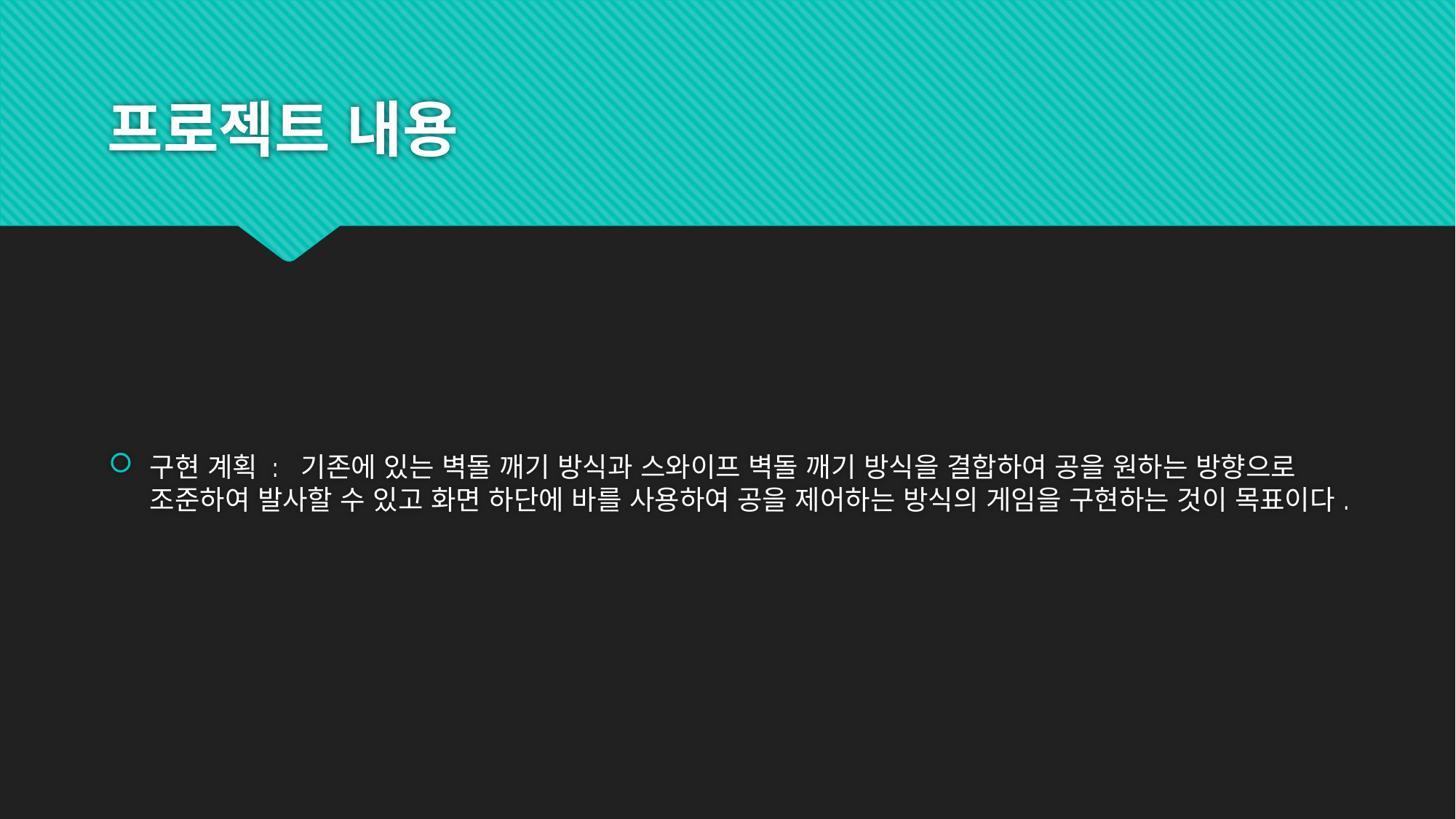

# 프로젝트 내용
구현 계획 :  기존에 있는 벽돌 깨기 방식과 스와이프 벽돌 깨기 방식을 결합하여 공을 원하는 방향으로 조준하여 발사할 수 있고 화면 하단에 바를 사용하여 공을 제어하는 방식의 게임을 구현하는 것이 목표이다.